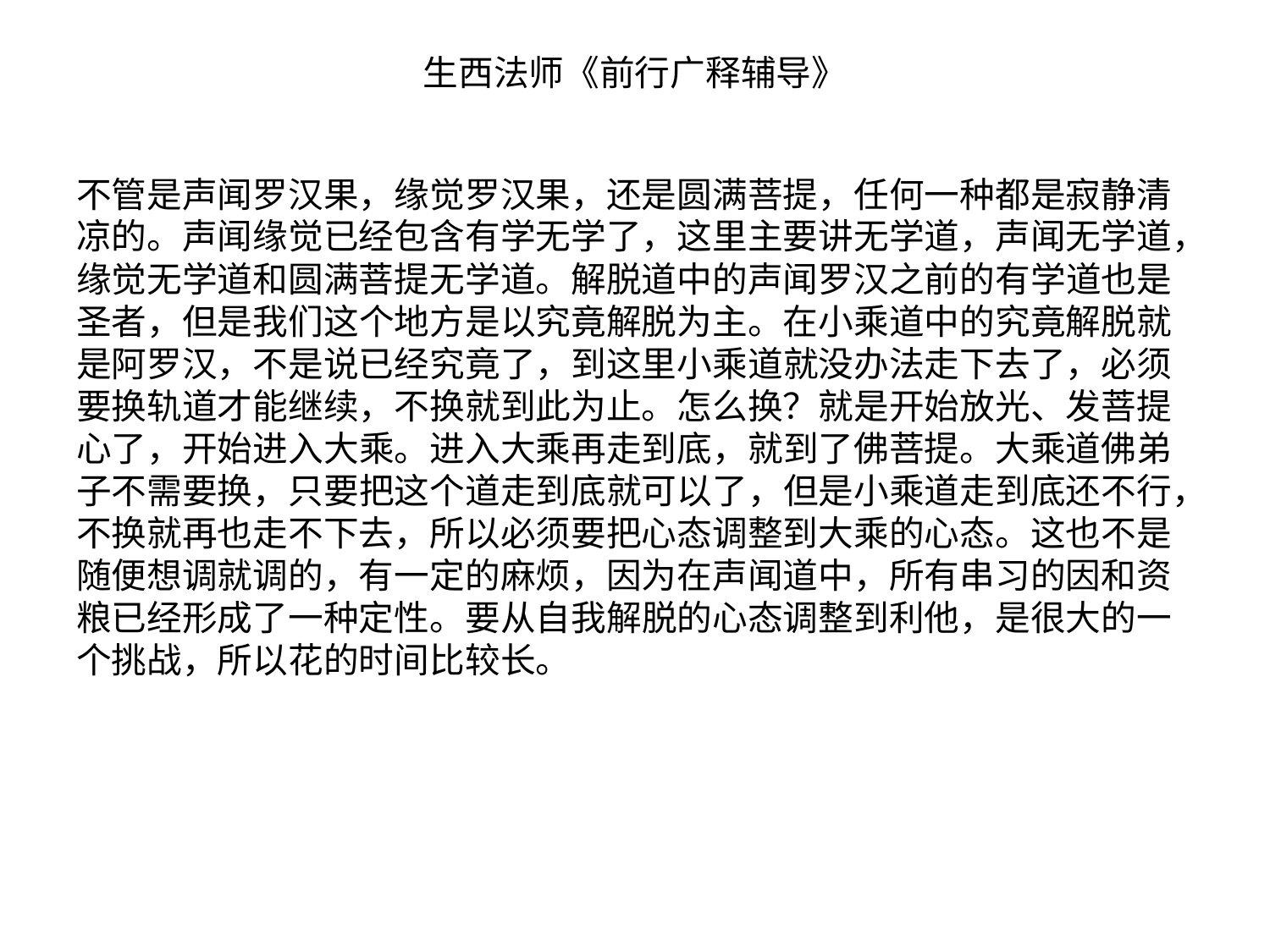

# 生西法师《前行广释辅导》

不管是声闻罗汉果，缘觉罗汉果，还是圆满菩提，任何一种都是寂静清凉的。声闻缘觉已经包含有学无学了，这里主要讲无学道，声闻无学道，缘觉无学道和圆满菩提无学道。解脱道中的声闻罗汉之前的有学道也是圣者，但是我们这个地方是以究竟解脱为主。在小乘道中的究竟解脱就是阿罗汉，不是说已经究竟了，到这里小乘道就没办法走下去了，必须要换轨道才能继续，不换就到此为止。怎么换？就是开始放光、发菩提心了，开始进入大乘。进入大乘再走到底，就到了佛菩提。大乘道佛弟子不需要换，只要把这个道走到底就可以了，但是小乘道走到底还不行，不换就再也走不下去，所以必须要把心态调整到大乘的心态。这也不是随便想调就调的，有一定的麻烦，因为在声闻道中，所有串习的因和资粮已经形成了一种定性。要从自我解脱的心态调整到利他，是很大的一个挑战，所以花的时间比较长。